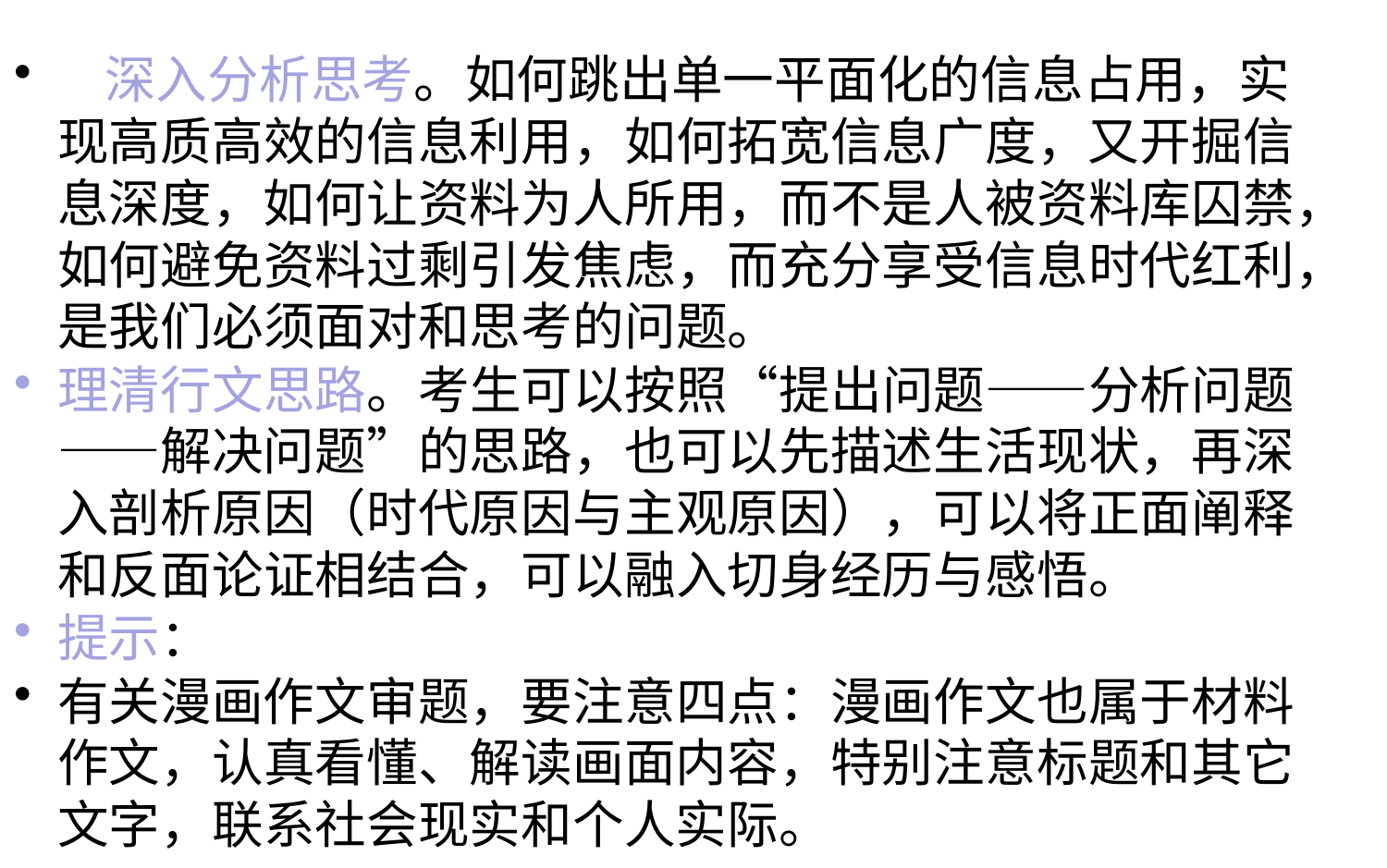

深入分析思考。如何跳出单一平面化的信息占用，实现高质高效的信息利用，如何拓宽信息广度，又开掘信息深度，如何让资料为人所用，而不是人被资料库囚禁，如何避免资料过剩引发焦虑，而充分享受信息时代红利，是我们必须面对和思考的问题。
理清行文思路。考生可以按照“提出问题——分析问题——解决问题”的思路，也可以先描述生活现状，再深入剖析原因（时代原因与主观原因），可以将正面阐释和反面论证相结合，可以融入切身经历与感悟。
提示：
有关漫画作文审题，要注意四点：漫画作文也属于材料作文，认真看懂、解读画面内容，特别注意标题和其它文字，联系社会现实和个人实际。